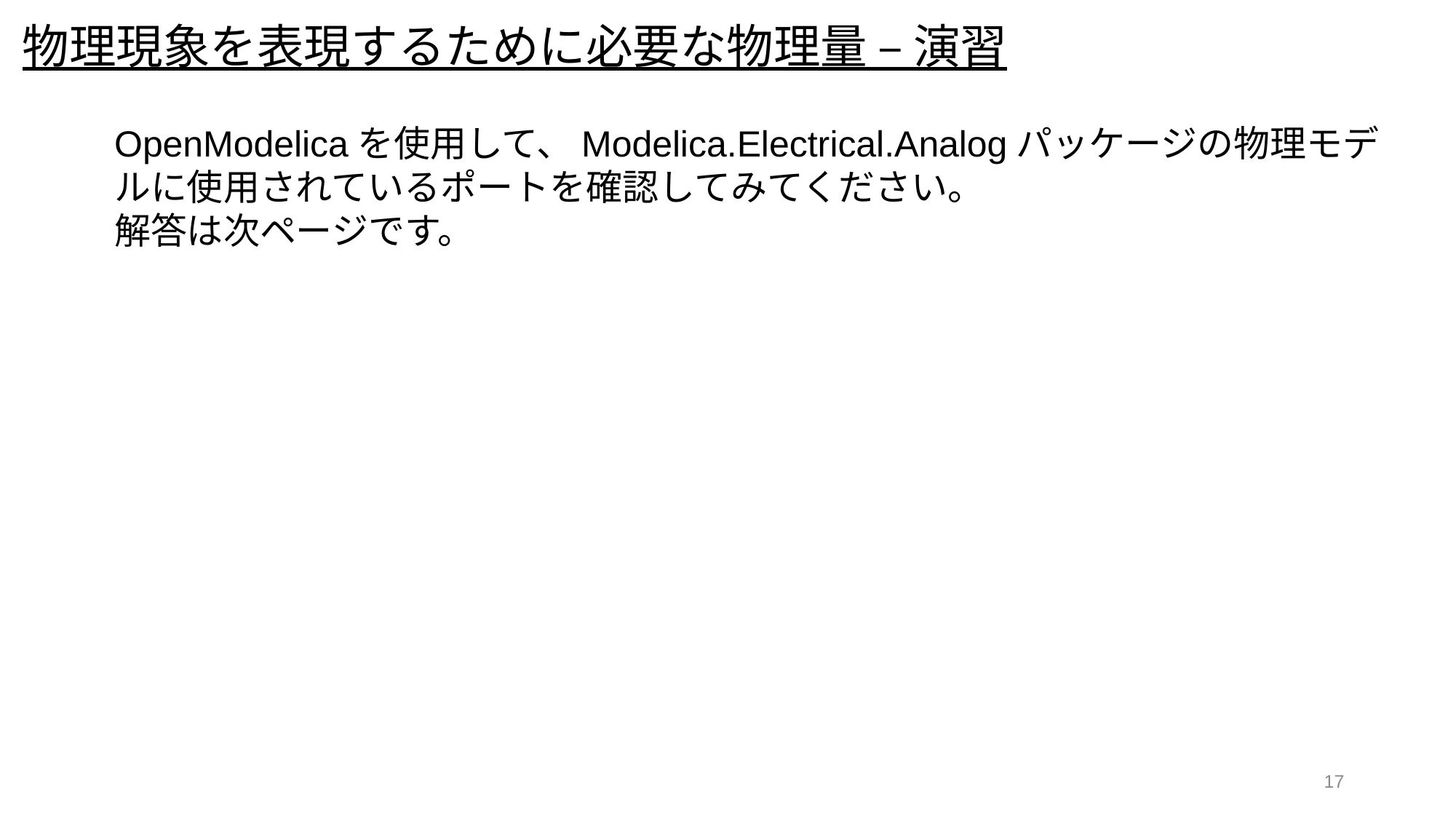

物理現象を表現するために必要な物理量 – 演習
OpenModelicaを使用して、Modelica.Electrical.Analogパッケージの物理モデルに使用されているポートを確認してみてください。
解答は次ページです。
17